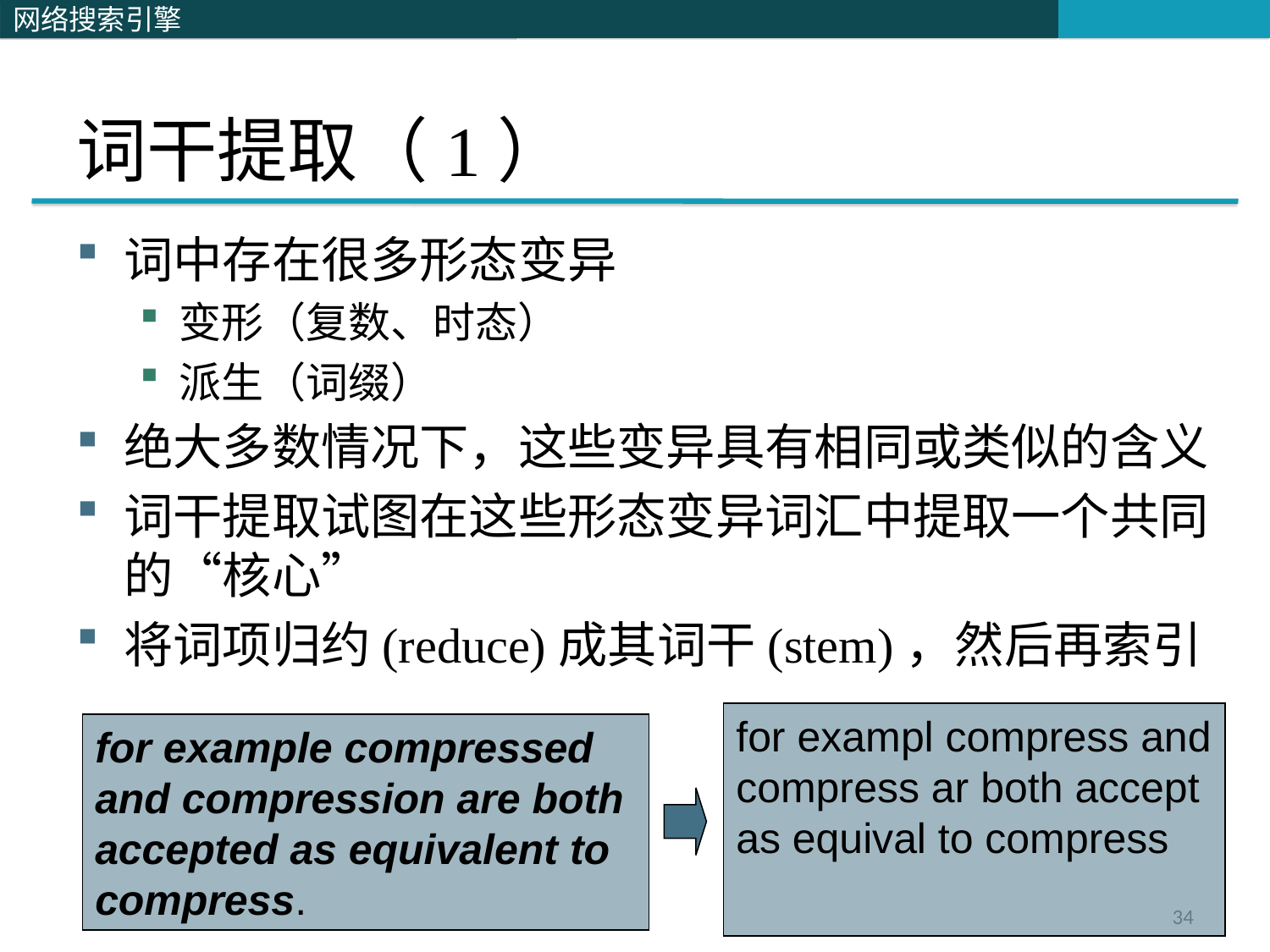

# 词干提取（1）
词中存在很多形态变异
变形（复数、时态）
派生（词缀）
绝大多数情况下，这些变异具有相同或类似的含义
词干提取试图在这些形态变异词汇中提取一个共同的“核心”
将词项归约(reduce)成其词干(stem)，然后再索引

for exampl compress and
compress ar both accept
as equival to compress
for example compressed
and compression are both
accepted as equivalent to
compress.

34